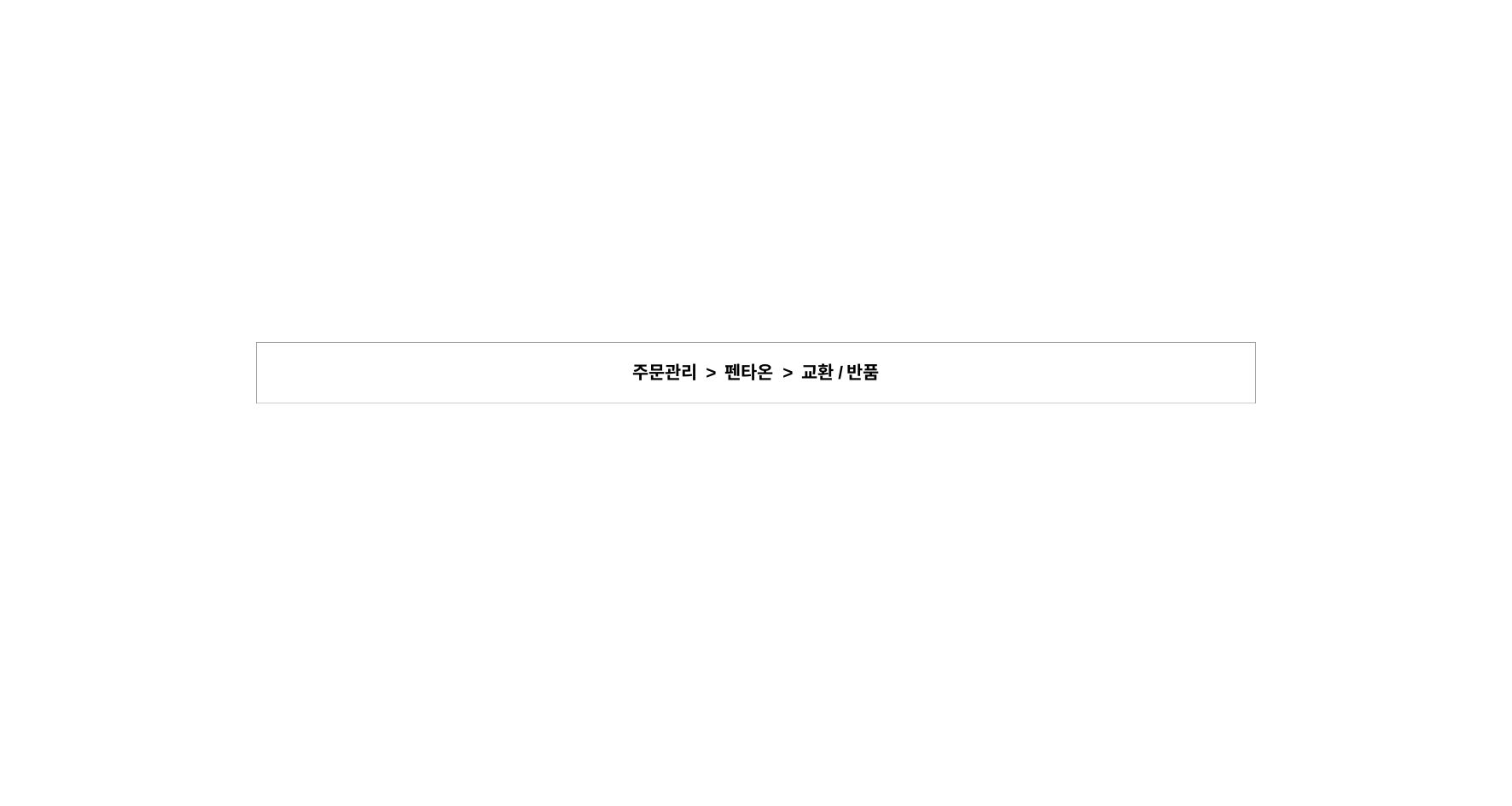

| 주문관리 > 펜타온 > 교환/반품 |
| --- |